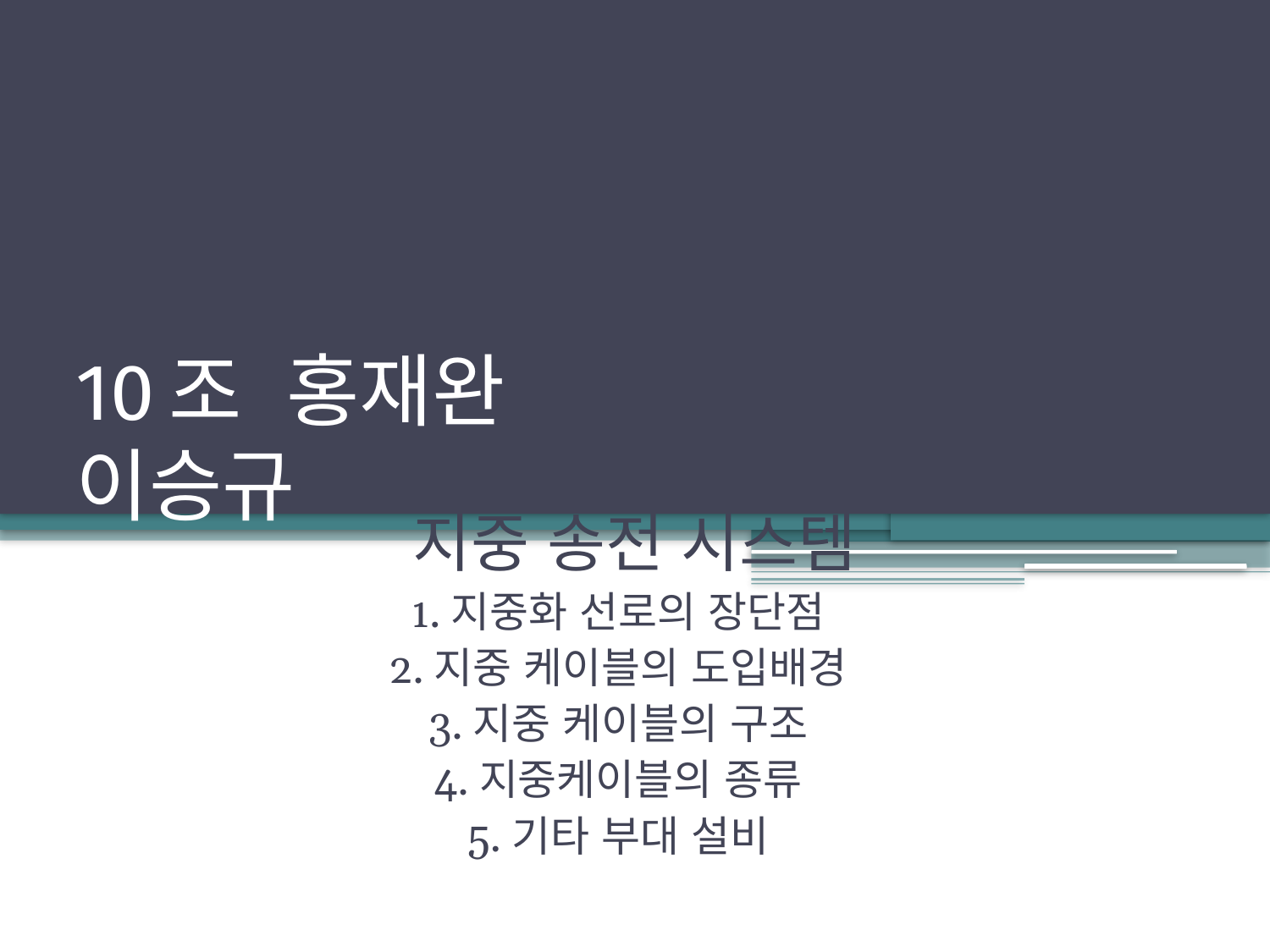

# 10조  홍재완 이승규
 지중 송전 시스템
1.지중화 선로의 장단점
2.지중 케이블의 도입배경
3.지중 케이블의 구조
4.지중케이블의 종류
5.기타 부대 설비